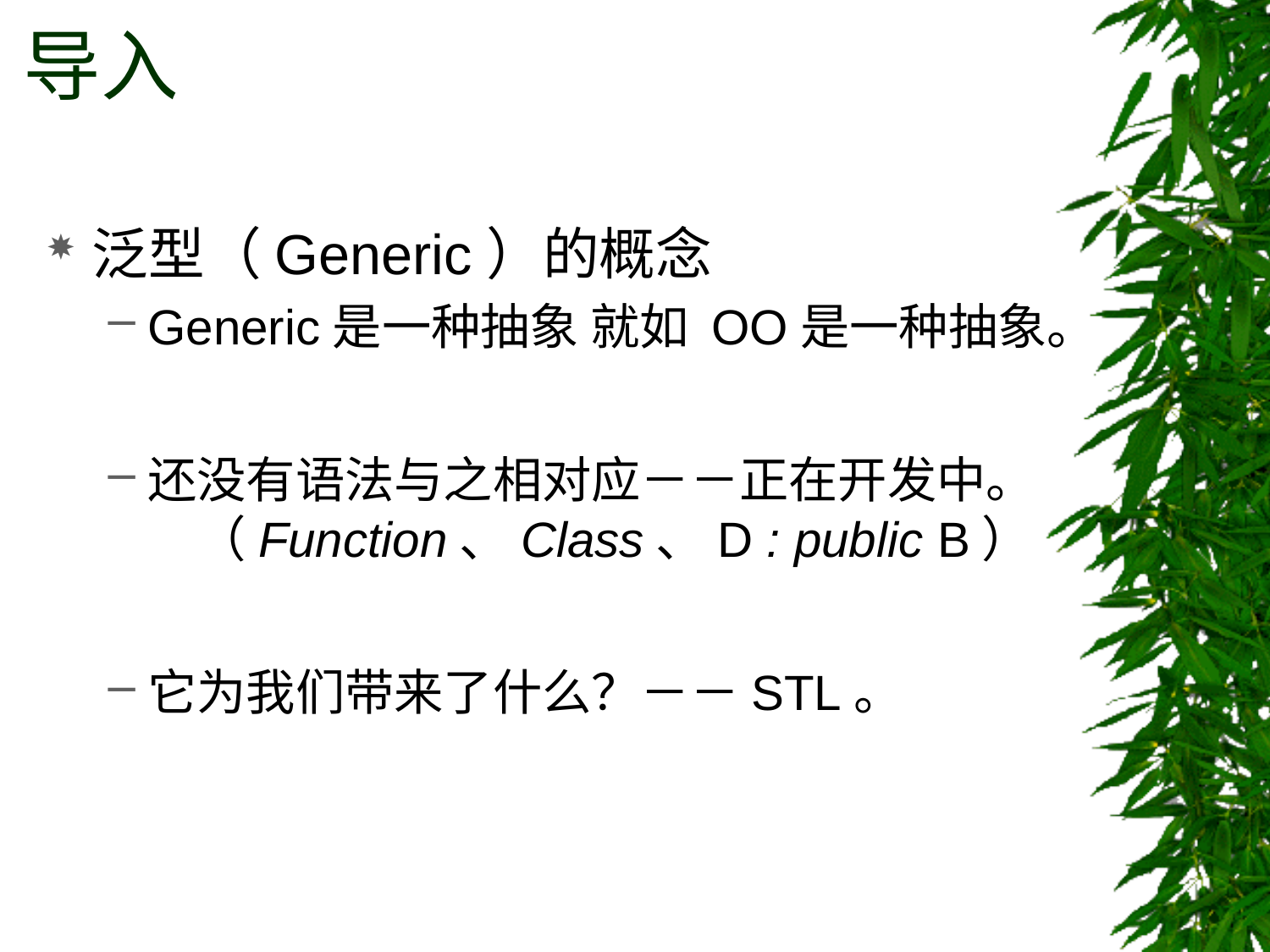

# 导入
泛型（Generic）的概念
Generic是一种抽象 就如 OO是一种抽象。

还没有语法与之相对应－－正在开发中。　（Function、Class、D : public B）

它为我们带来了什么？－－STL。